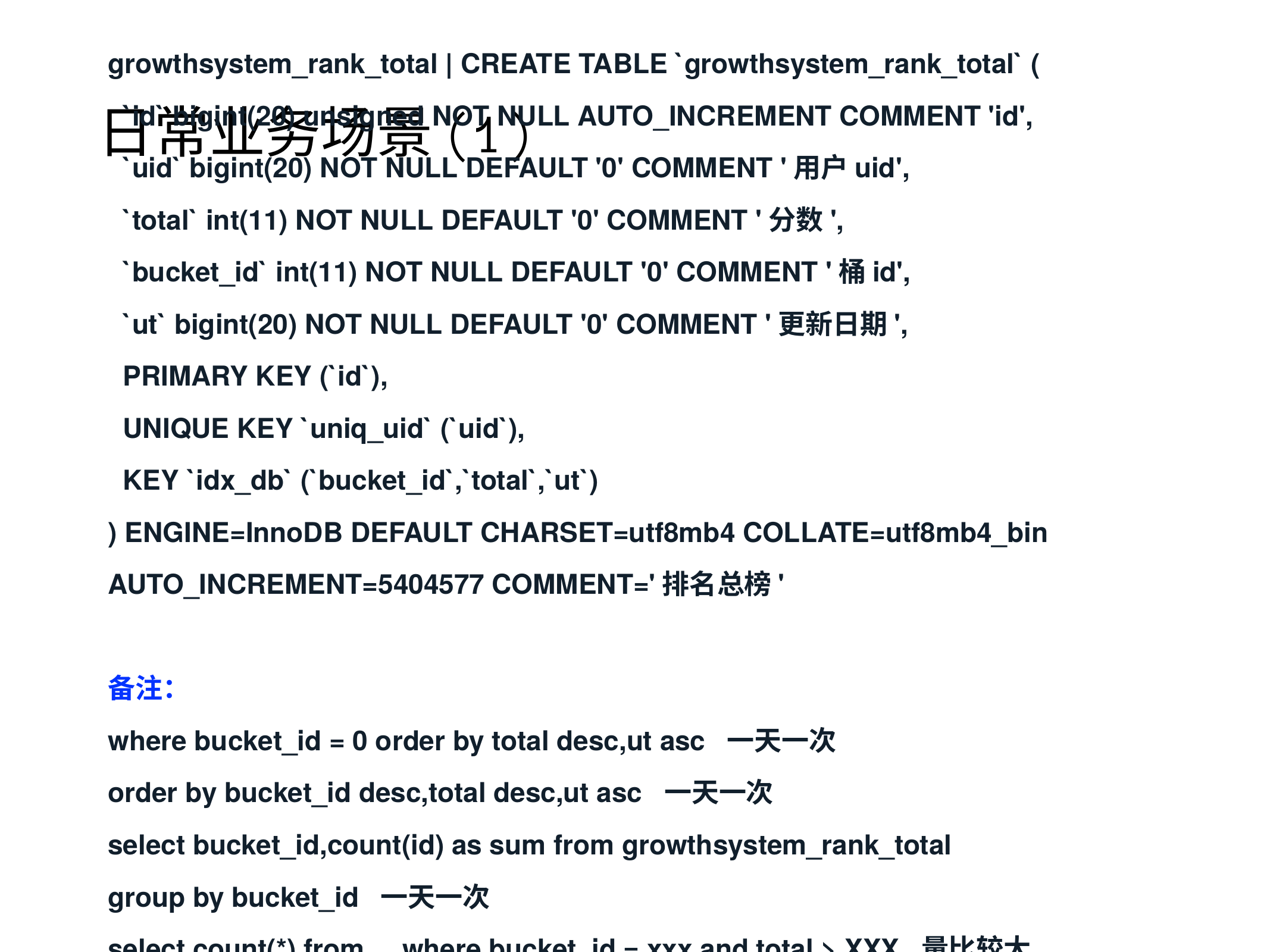

# 日常业务场景(1)
growthsystem_rank_total | CREATE TABLE `growthsystem_rank_total` (
  `id` bigint(20) unsigned NOT NULL AUTO_INCREMENT COMMENT 'id',
  `uid` bigint(20) NOT NULL DEFAULT '0' COMMENT '用户uid',
  `total` int(11) NOT NULL DEFAULT '0' COMMENT '分数',
  `bucket_id` int(11) NOT NULL DEFAULT '0' COMMENT '桶id',
  `ut` bigint(20) NOT NULL DEFAULT '0' COMMENT '更新日期',
  PRIMARY KEY (`id`),
  UNIQUE KEY `uniq_uid` (`uid`),
  KEY `idx_db` (`bucket_id`,`total`,`ut`)
) ENGINE=InnoDB DEFAULT CHARSET=utf8mb4 COLLATE=utf8mb4_bin AUTO_INCREMENT=5404577 COMMENT='排名总榜'

备注：
where bucket_id = 0 order by total desc,ut asc  一天一次
order by bucket_id desc,total desc,ut asc  一天一次
select bucket_id,count(id) as sum from growthsystem_rank_total
group by bucket_id  一天一次
select count(*) from ... where bucket_id = xxx and total > XXX  量比较大
where uid = xxx  量大
update xx where uid = xxx 量大